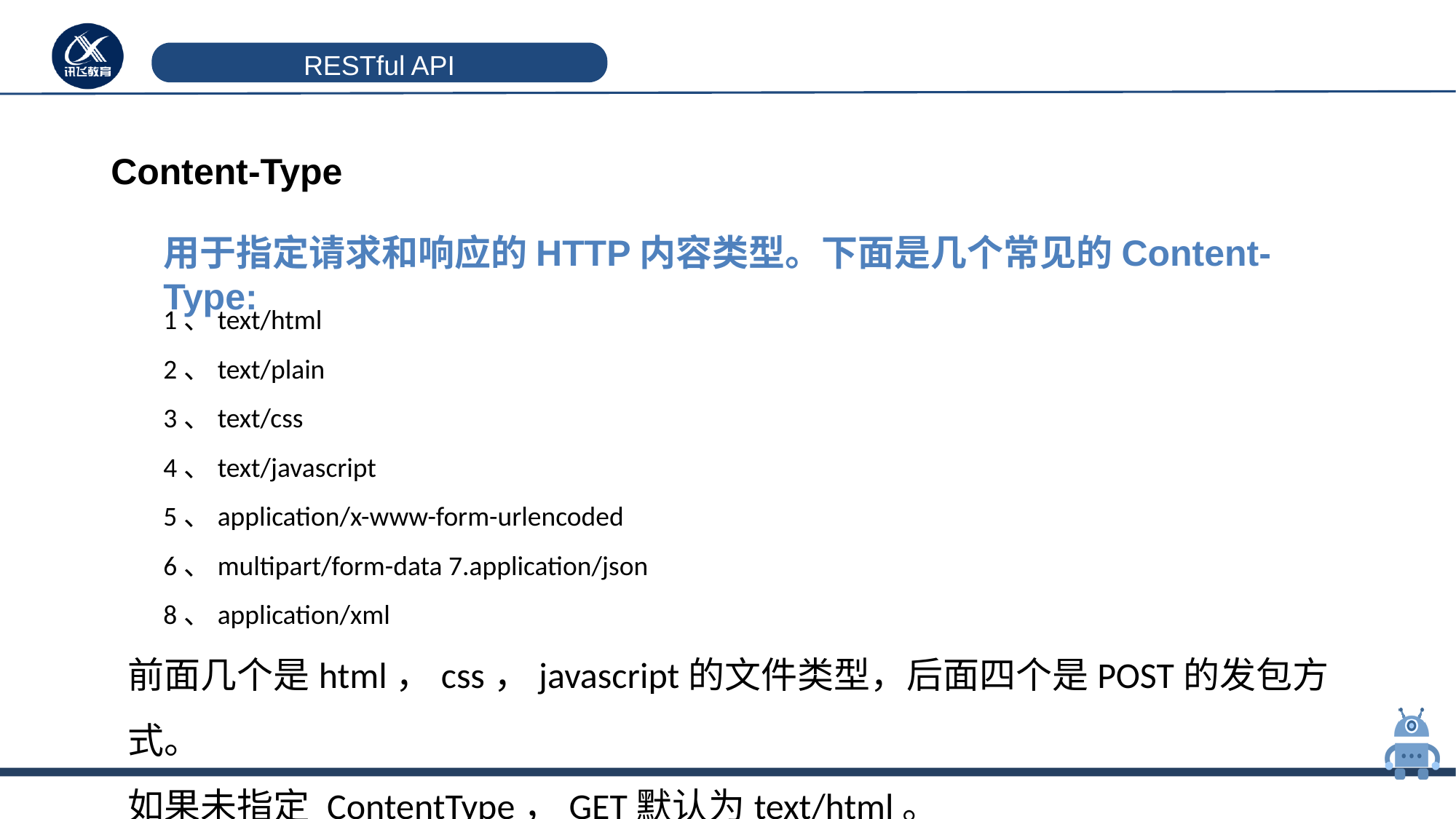

# RESTful API
Content-Type
用于指定请求和响应的HTTP内容类型。下面是几个常见的Content-Type:
1、text/html
2、text/plain
3、text/css
4、text/javascript
5、application/x-www-form-urlencoded
6、multipart/form-data 7.application/json
8、application/xml
前面几个是html，css，javascript的文件类型，后面四个是POST的发包方式。
如果未指定 ContentType，GET默认为text/html。